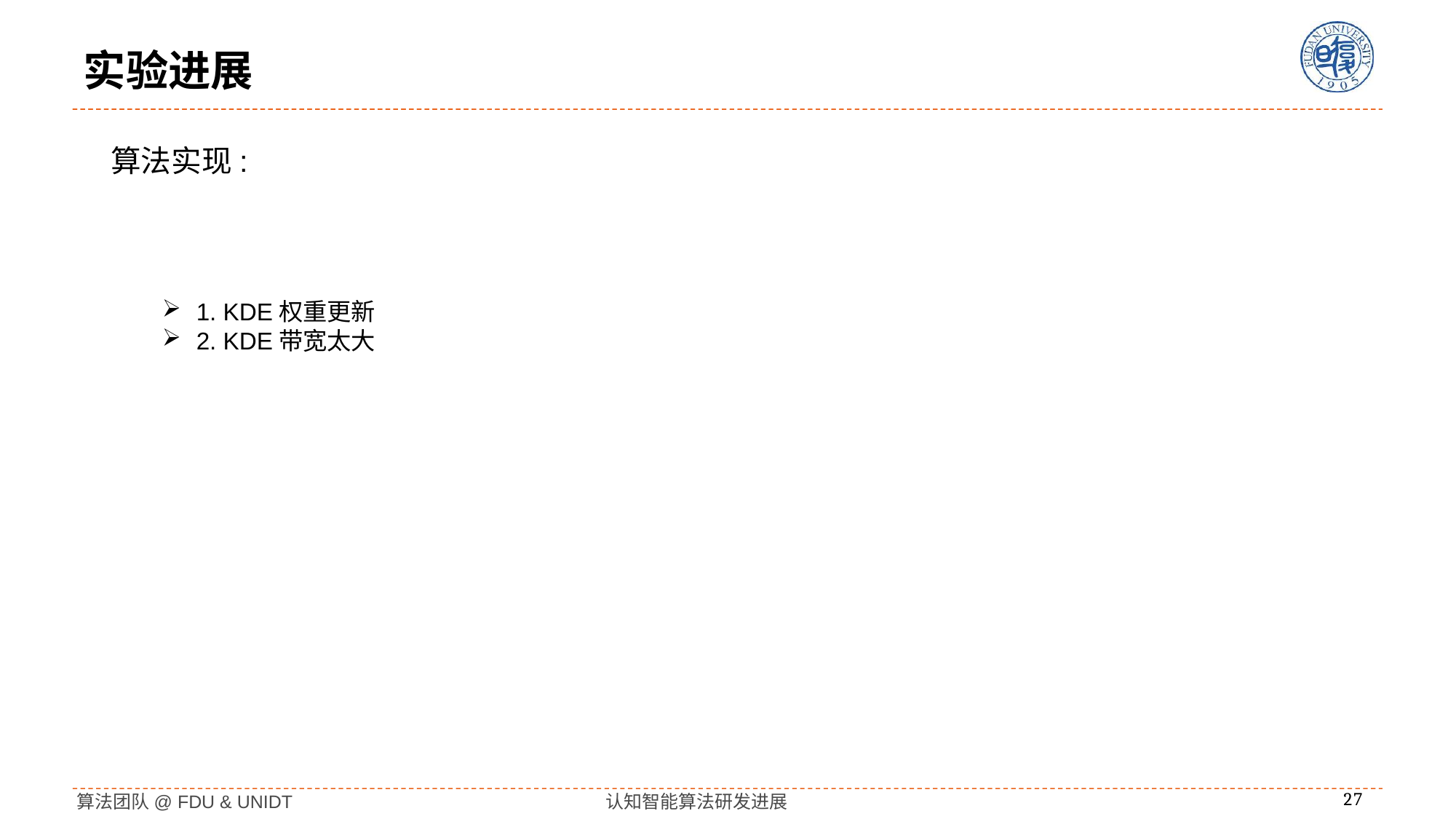

# 实验进展
算法实现:
1. KDE权重更新
2. KDE带宽太大